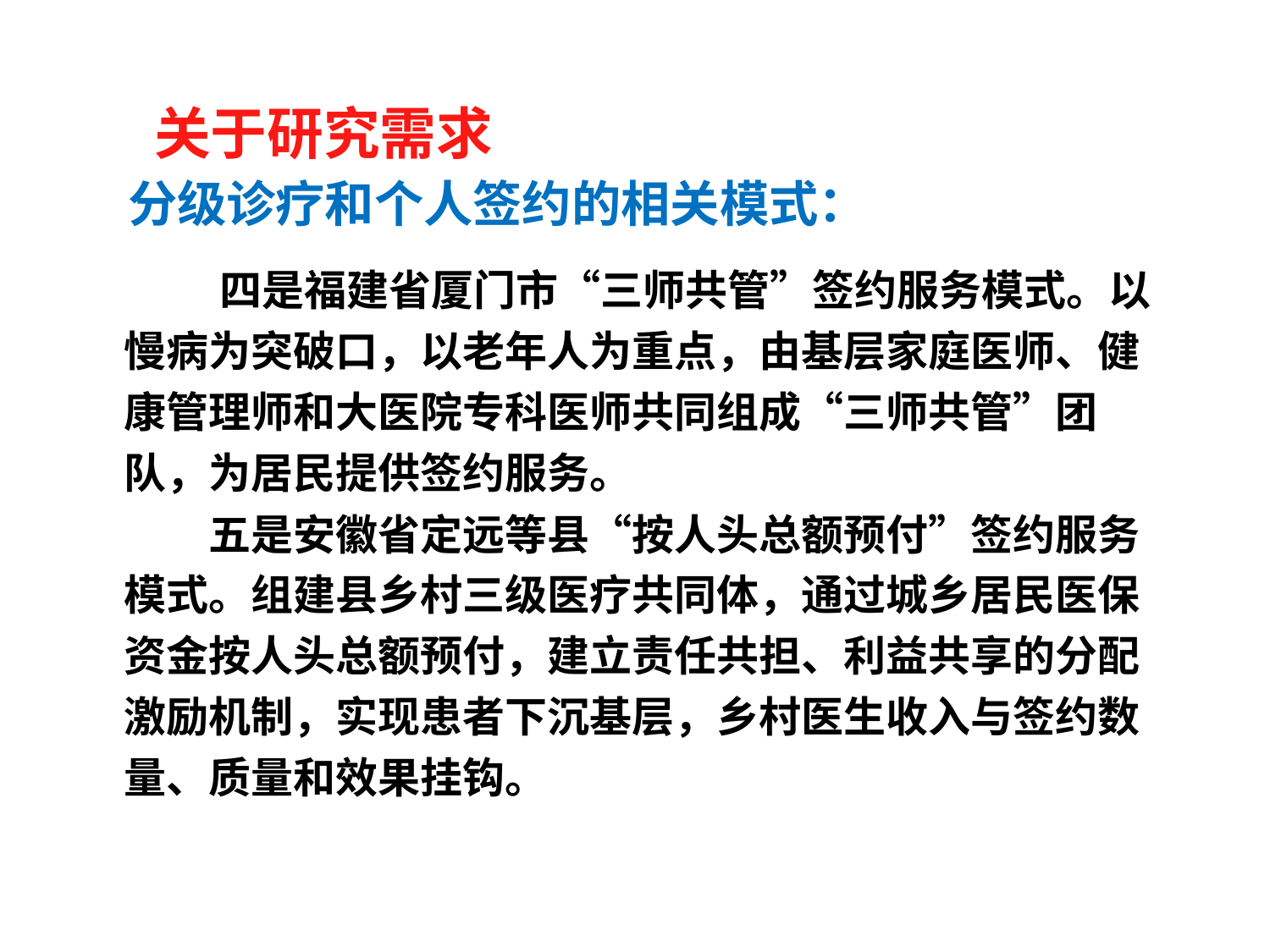

# 关于研究需求 分级诊疗和个人签约的相关模式：
              四是福建省厦门市“三师共管”签约服务模式。以慢病为突破口，以老年人为重点，由基层家庭医师、健康管理师和大医院专科医师共同组成“三师共管”团队，为居民提供签约服务。
　　五是安徽省定远等县“按人头总额预付”签约服务模式。组建县乡村三级医疗共同体，通过城乡居民医保资金按人头总额预付，建立责任共担、利益共享的分配激励机制，实现患者下沉基层，乡村医生收入与签约数量、质量和效果挂钩。